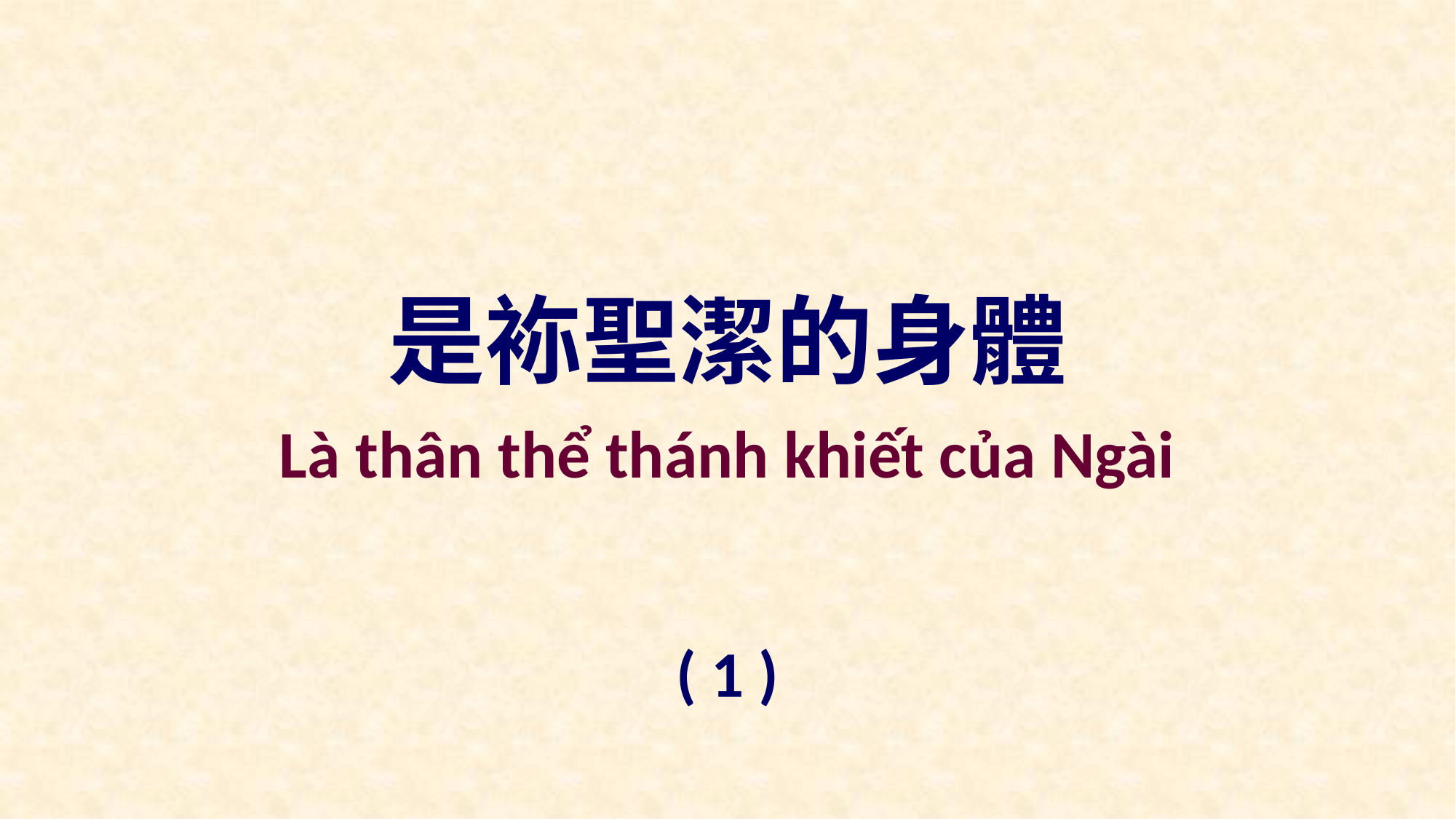

是袮聖潔的身體
Là thân thể thánh khiết của Ngài
( 1 )